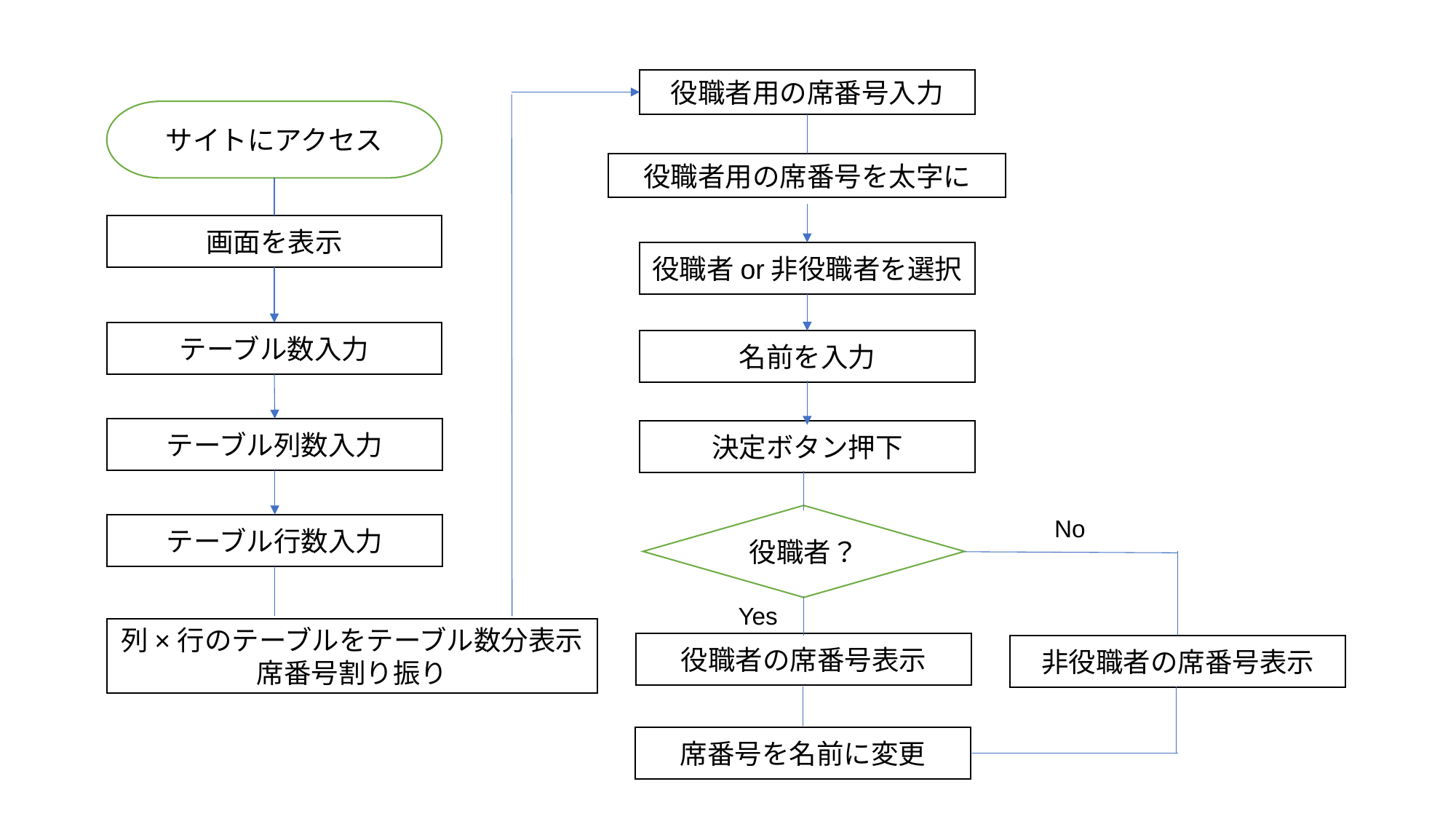

役職者用の席番号入力
サイトにアクセス
役職者用の席番号を太字に
画面を表示
役職者or非役職者を選択
テーブル数入力
名前を入力
テーブル列数入力
決定ボタン押下
役職者？
No
テーブル行数入力
Yes
列×行のテーブルをテーブル数分表示
席番号割り振り
役職者の席番号表示
非役職者の席番号表示
席番号を名前に変更